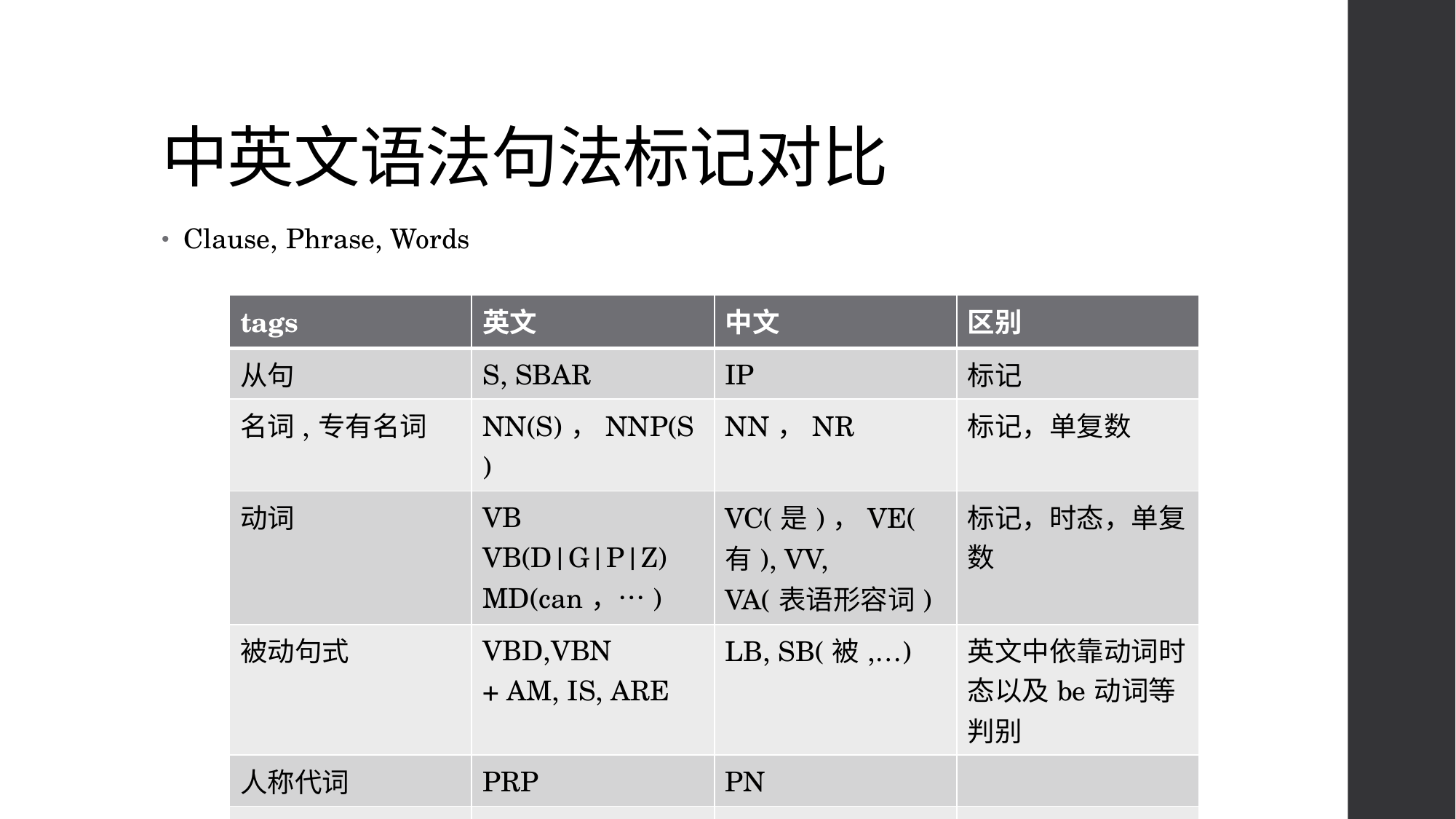

# 中英文语法句法标记对比
Clause, Phrase, Words

| tags | 英文 | 中文 | 区别 |
| --- | --- | --- | --- |
| 从句 | S, SBAR | IP | 标记 |
| 名词,专有名词 | NN(S)，NNP(S) | NN，NR | 标记，单复数 |
| 动词 | VB VB(D|G|P|Z) MD(can，…) | VC(是)，VE(有), VV, VA(表语形容词) | 标记，时态，单复数 |
| 被动句式 | VBD,VBN + AM, IS, ARE | LB, SB(被,…) | 英文中依靠动词时态以及be动词等判别 |
| 人称代词 | PRP | PN |  |
| … | … | … |  |